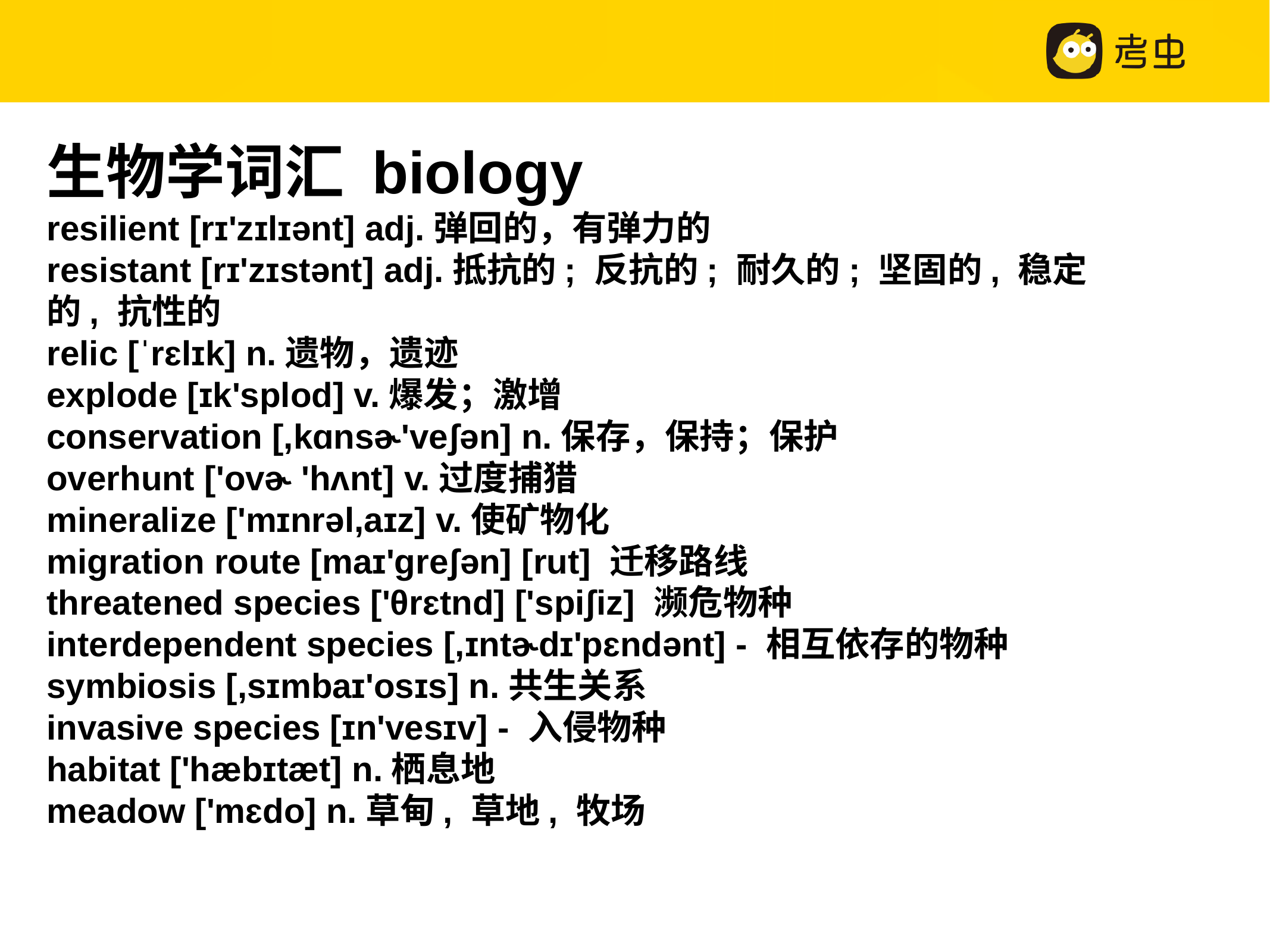

生物学词汇 biology
resilient [rɪ'zɪlɪənt] adj.弹回的，有弹力的
resistant [rɪ'zɪstənt] adj.抵抗的; 反抗的; 耐久的; 坚固的, 稳定
的, 抗性的
relic [ˈrɛlɪk] n.遗物，遗迹
explode [ɪk'splod] v.爆发；激增
conservation [,kɑnsɚ'veʃən] n.保存，保持；保护
overhunt ['ovɚ 'hʌnt] v.过度捕猎
mineralize ['mɪnrəl,aɪz] v.使矿物化
migration route [maɪ'ɡreʃən] [rut] 迁移路线
threatened species ['θrɛtnd] ['spiʃiz] 濒危物种
interdependent species [,ɪntɚdɪ'pɛndənt] - 相互依存的物种
symbiosis [,sɪmbaɪ'osɪs] n.共生关系
invasive species [ɪn'vesɪv] - 入侵物种
habitat ['hæbɪtæt] n.栖息地
meadow ['mɛdo] n.草甸, 草地, 牧场